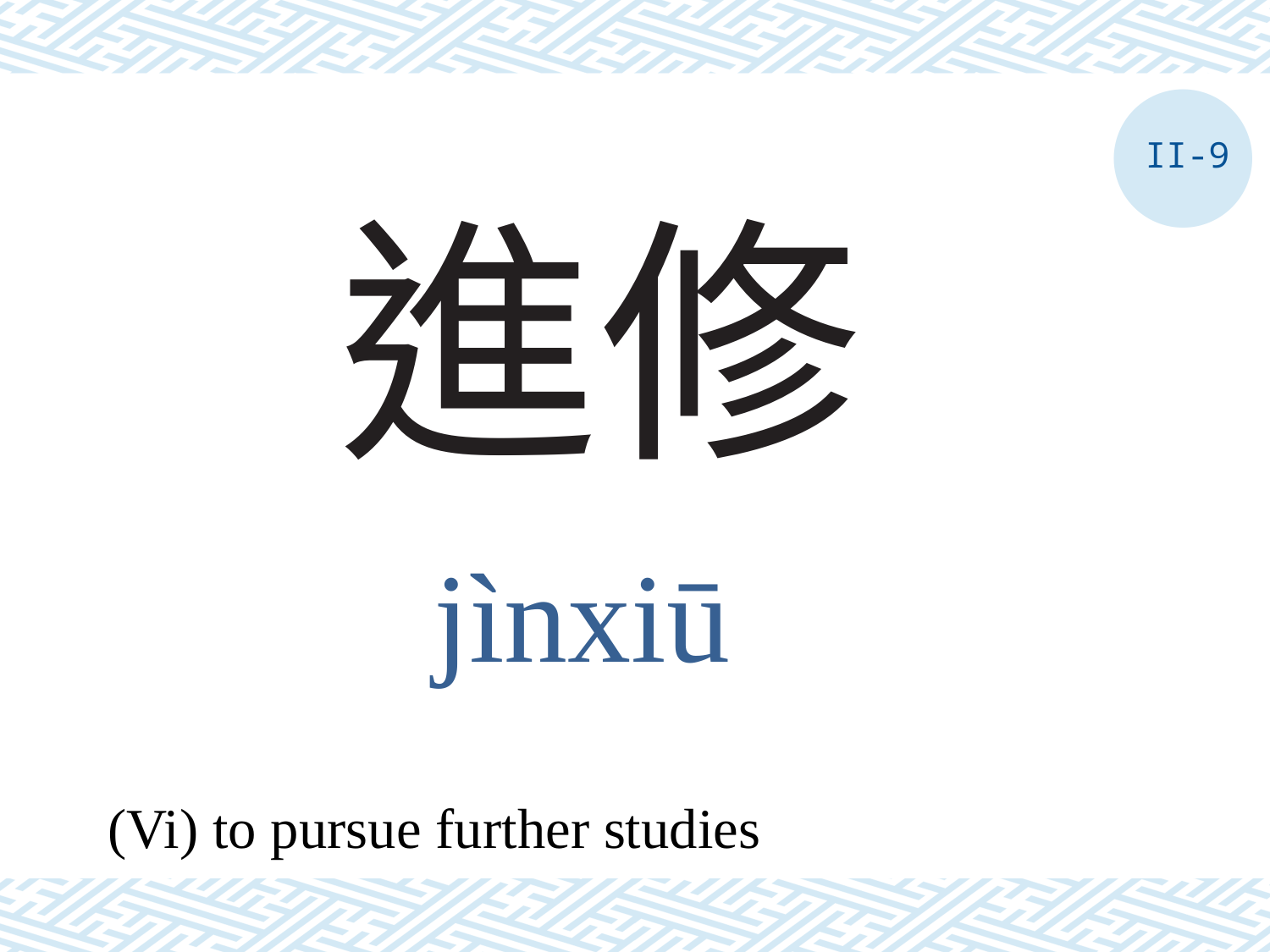

II-9

# 進修
jìnxiū
(Vi) to pursue further studies